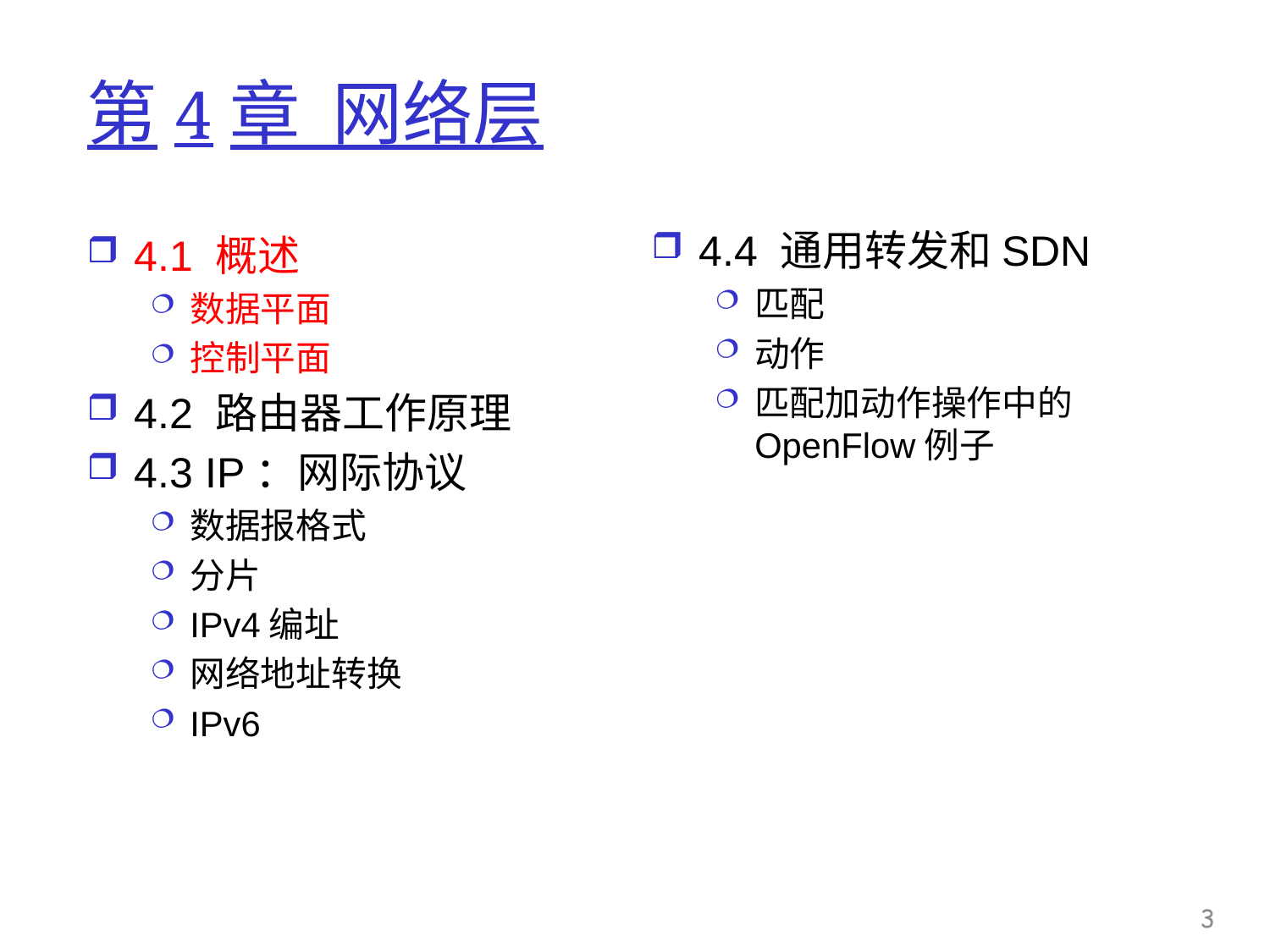

# 第4章  网络层
4.4 通用转发和SDN
匹配
动作
匹配加动作操作中的OpenFlow例子
4.1 概述
数据平面
控制平面
4.2 路由器工作原理
4.3 IP：网际协议
数据报格式
分片
IPv4编址
网络地址转换
IPv6
3